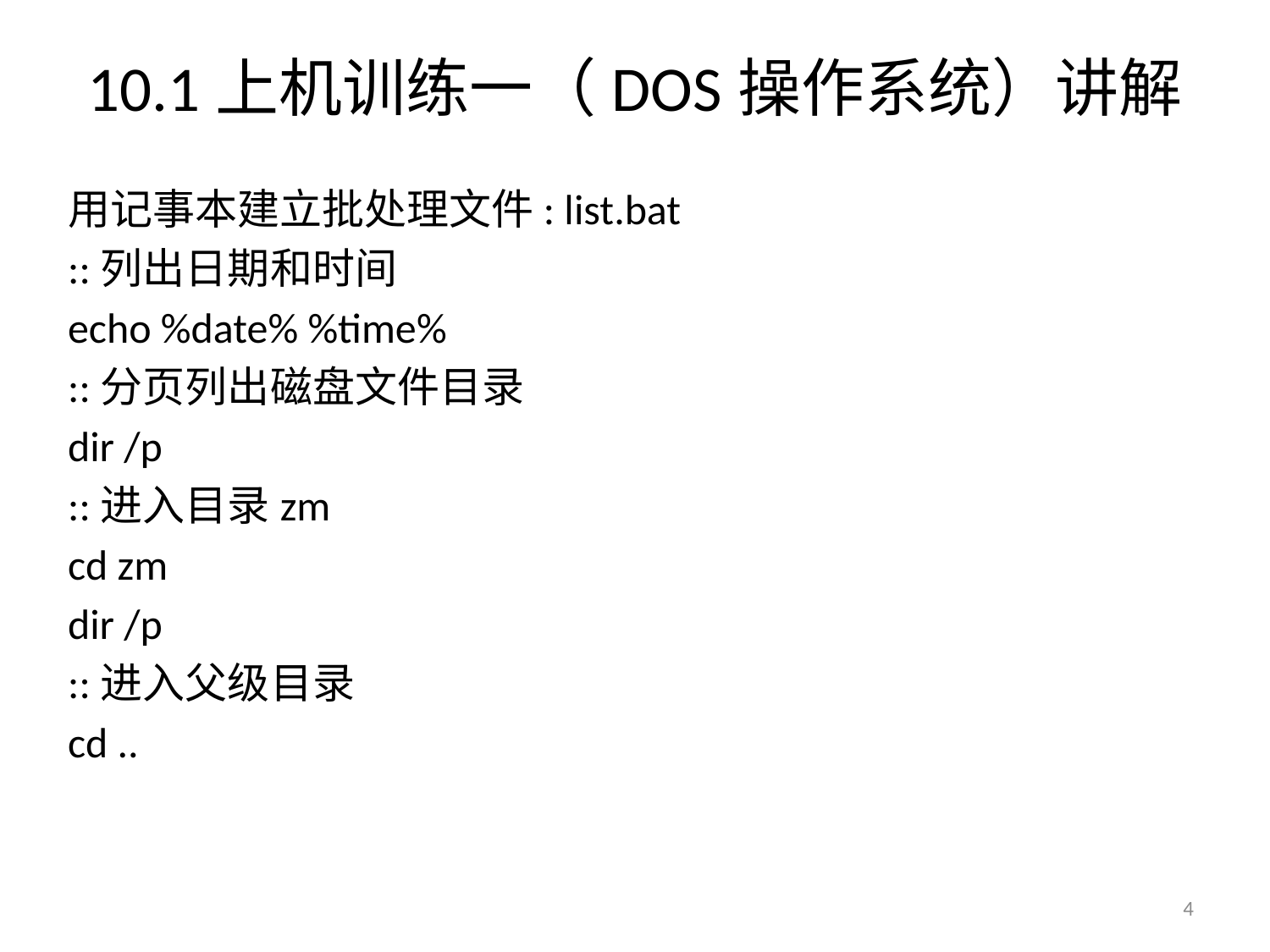

# 10.1上机训练一（DOS操作系统）讲解
用记事本建立批处理文件: list.bat
::列出日期和时间
echo %date% %time%
::分页列出磁盘文件目录
dir /p
::进入目录zm
cd zm
dir /p
::进入父级目录
cd ..
4